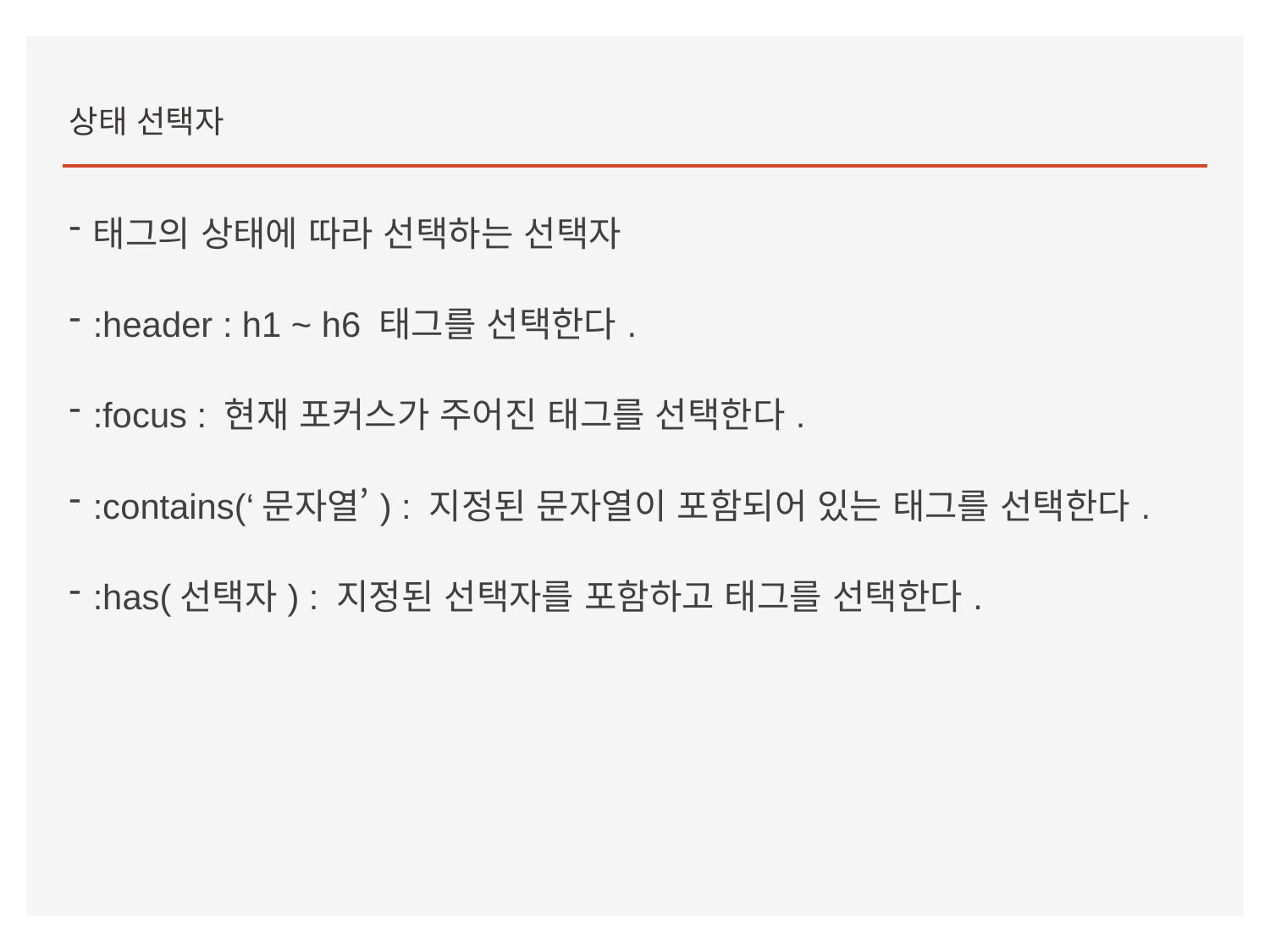

상태 선택자
태그의 상태에 따라 선택하는 선택자
:header : h1 ~ h6 태그를 선택한다.
:focus : 현재 포커스가 주어진 태그를 선택한다.
:contains(‘문자열’) : 지정된 문자열이 포함되어 있는 태그를 선택한다.
:has(선택자) : 지정된 선택자를 포함하고 태그를 선택한다.